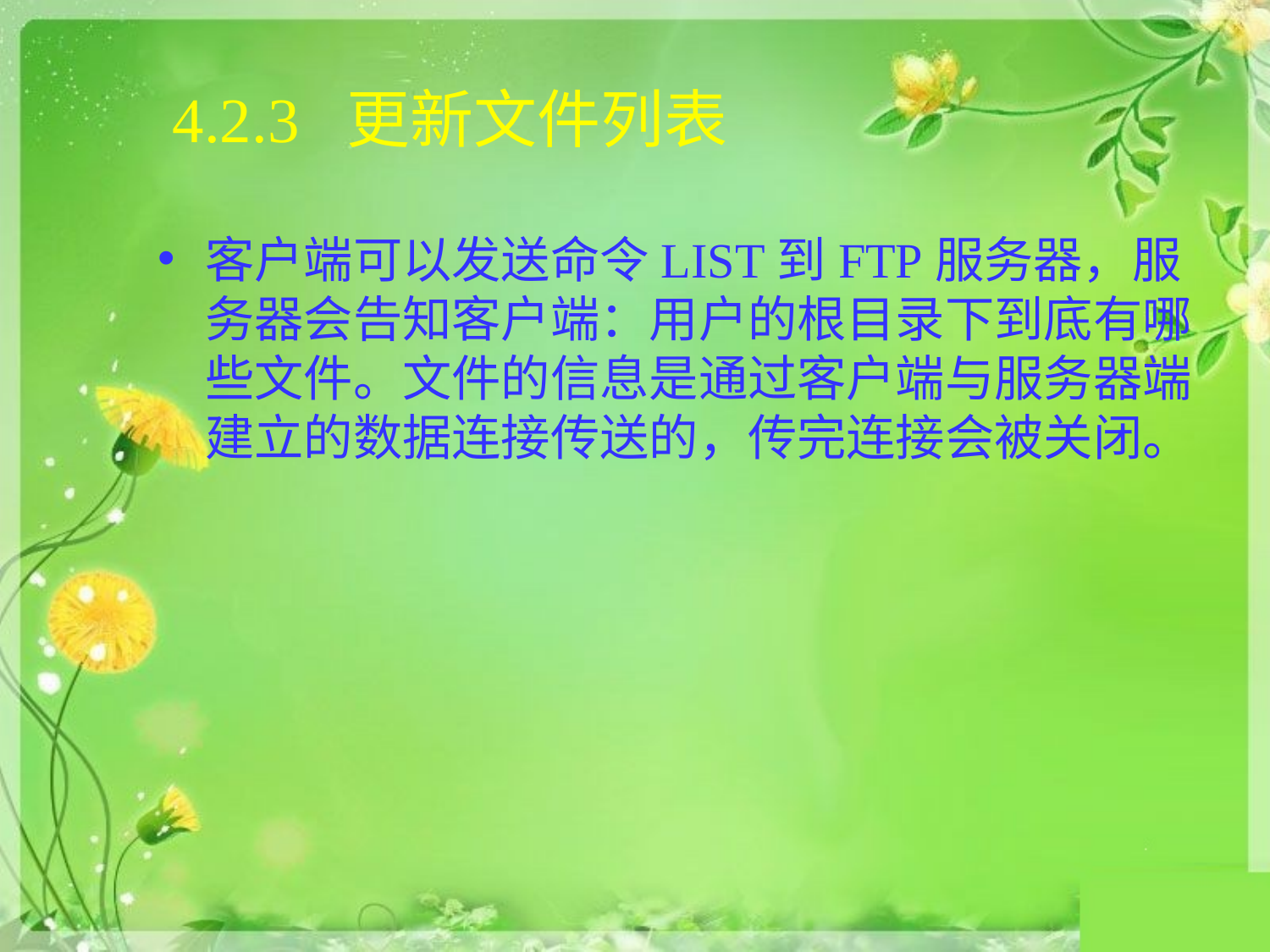

# 4.2.3  更新文件列表
客户端可以发送命令LIST到FTP服务器，服务器会告知客户端：用户的根目录下到底有哪些文件。文件的信息是通过客户端与服务器端建立的数据连接传送的，传完连接会被关闭。